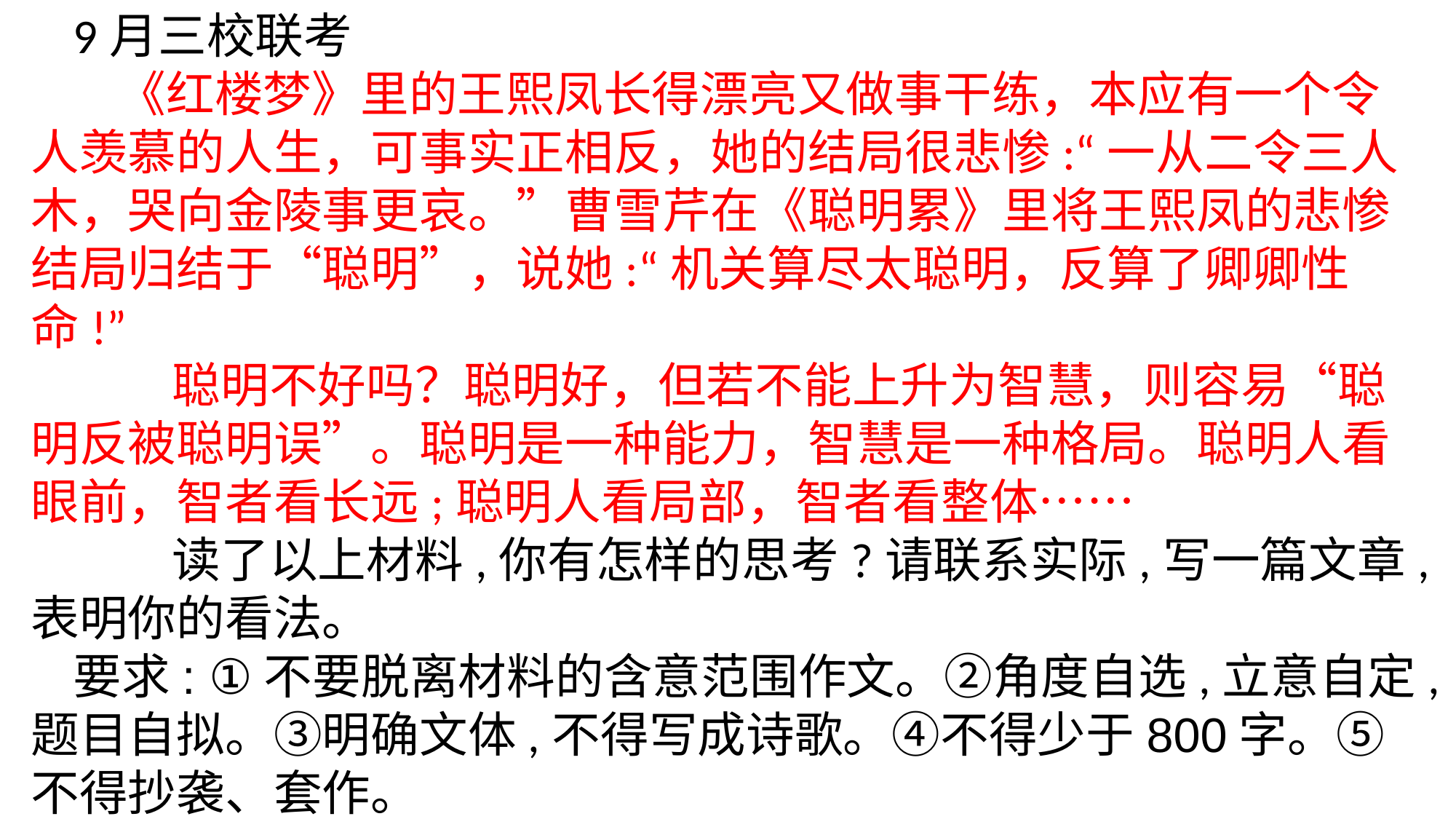

9月三校联考
   《红楼梦》里的王熙凤长得漂亮又做事干练，本应有一个令人羡慕的人生，可事实正相反，她的结局很悲惨:“一从二令三人木，哭向金陵事更哀。”曹雪芹在《聪明累》里将王熙凤的悲惨结局归结于“聪明”，说她:“机关算尽太聪明，反算了卿卿性命!”        聪明不好吗？聪明好，但若不能上升为智慧，则容易“聪明反被聪明误”。聪明是一种能力，智慧是一种格局。聪明人看眼前，智者看长远;聪明人看局部，智者看整体……        读了以上材料,你有怎样的思考?请联系实际,写一篇文章,表明你的看法。要求: ①不要脱离材料的含意范围作文。②角度自选,立意自定,题目自拟。③明确文体,不得写成诗歌。④不得少于800字。⑤不得抄袭、套作。